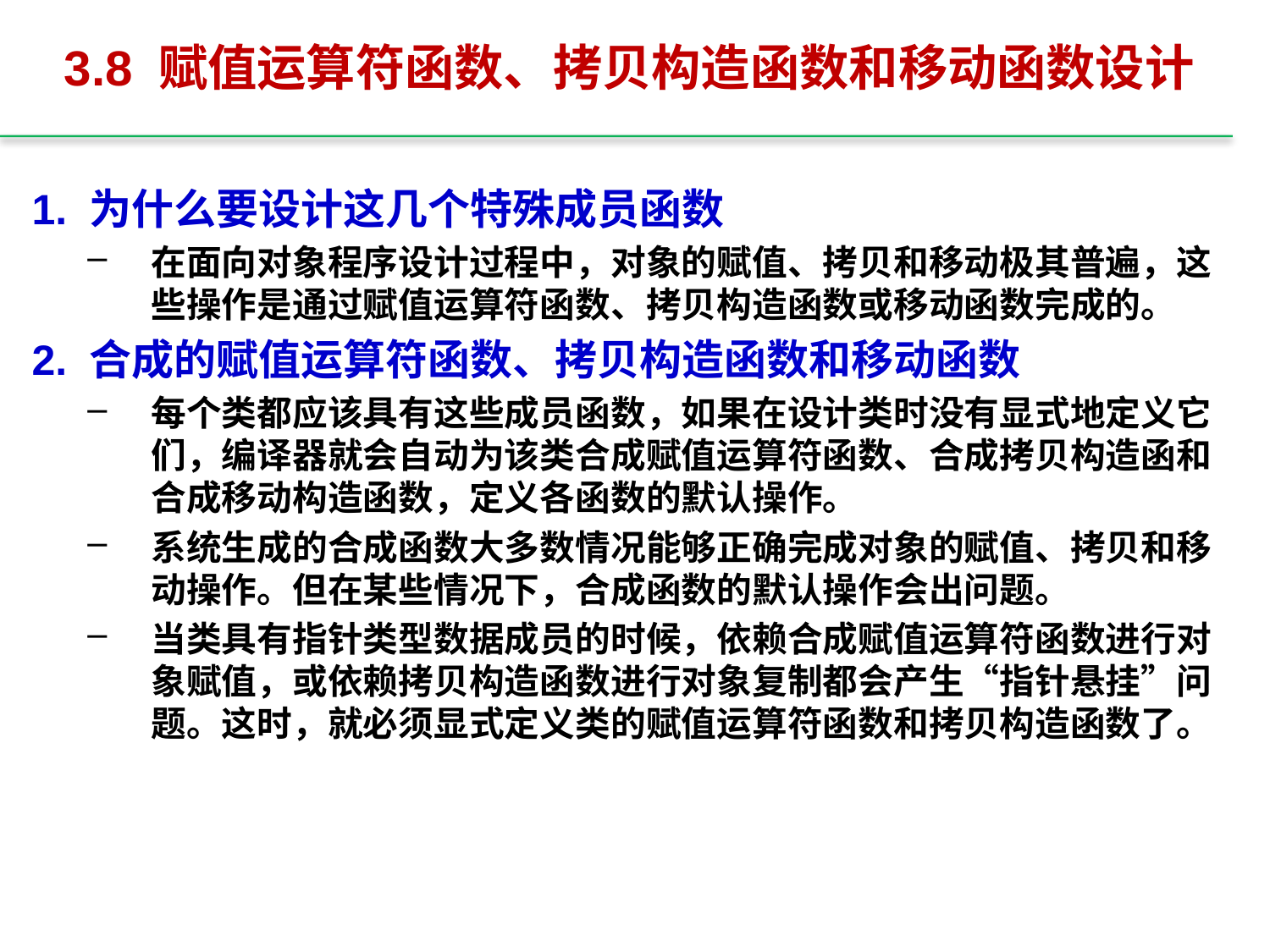

# 3.8 赋值运算符函数、拷贝构造函数和移动函数设计
1. 为什么要设计这几个特殊成员函数
在面向对象程序设计过程中，对象的赋值、拷贝和移动极其普遍，这些操作是通过赋值运算符函数、拷贝构造函数或移动函数完成的。
2. 合成的赋值运算符函数、拷贝构造函数和移动函数
每个类都应该具有这些成员函数，如果在设计类时没有显式地定义它们，编译器就会自动为该类合成赋值运算符函数、合成拷贝构造函和合成移动构造函数，定义各函数的默认操作。
系统生成的合成函数大多数情况能够正确完成对象的赋值、拷贝和移动操作。但在某些情况下，合成函数的默认操作会出问题。
当类具有指针类型数据成员的时候，依赖合成赋值运算符函数进行对象赋值，或依赖拷贝构造函数进行对象复制都会产生“指针悬挂”问题。这时，就必须显式定义类的赋值运算符函数和拷贝构造函数了。